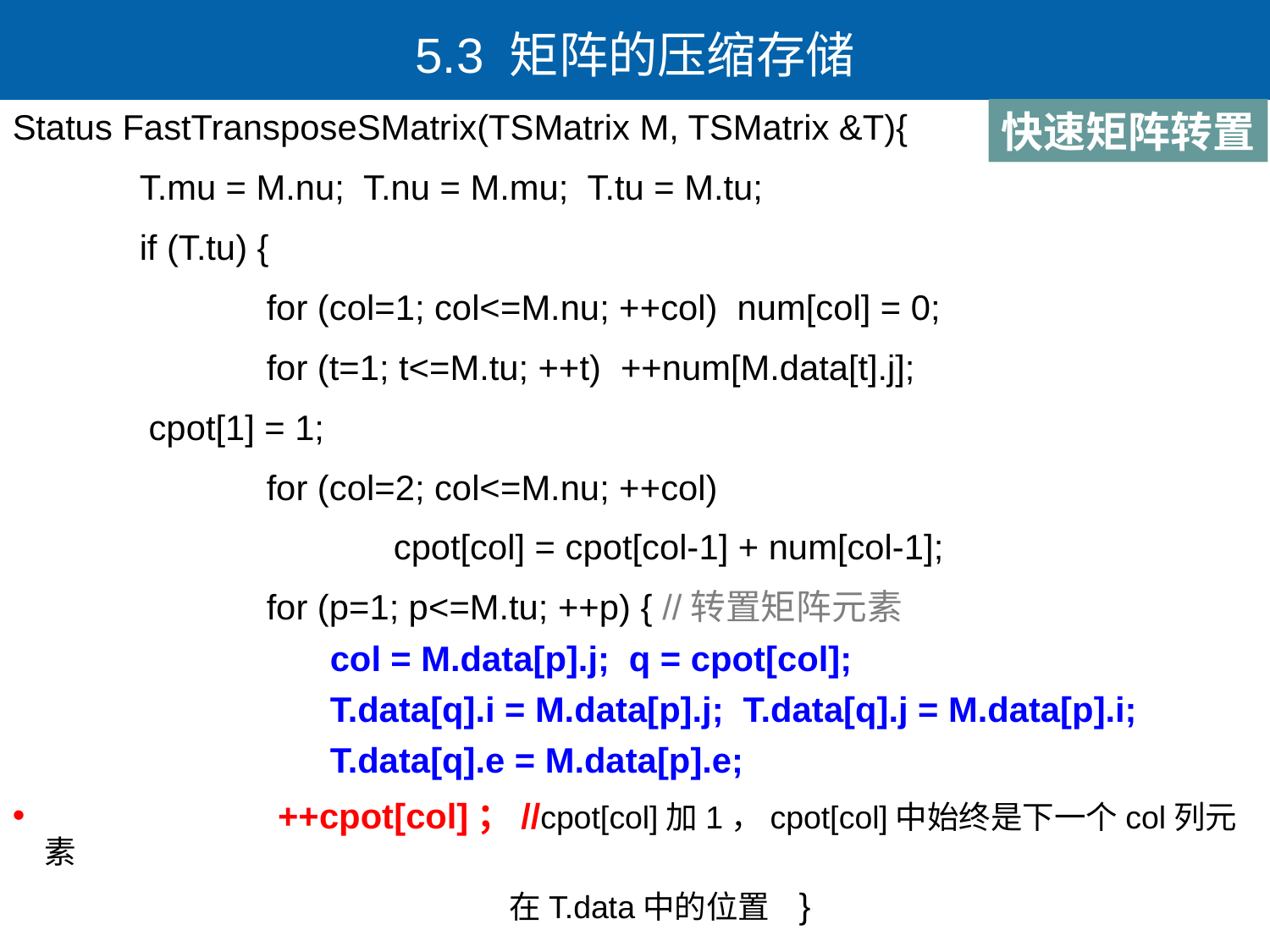

5.3 矩阵的压缩存储
Status FastTransposeSMatrix(TSMatrix M, TSMatrix &T){
	T.mu = M.nu;  T.nu = M.mu;  T.tu = M.tu;
	if (T.tu) {
		for (col=1; col<=M.nu; ++col)  num[col] = 0;
		for (t=1; t<=M.tu; ++t)  ++num[M.data[t].j];
              cpot[1] = 1;
		for (col=2; col<=M.nu; ++col)
			cpot[col] = cpot[col-1] + num[col-1];
		for (p=1; p<=M.tu; ++p) { //转置矩阵元素
col = M.data[p].j;  q = cpot[col];
T.data[q].i = M.data[p].j;  T.data[q].j = M.data[p].i;
T.data[q].e = M.data[p].e;
                        ++cpot[col]；//cpot[col]加1，cpot[col]中始终是下一个col列元素
                                                                    在T.data中的位置   }
	} // if

快速矩阵转置